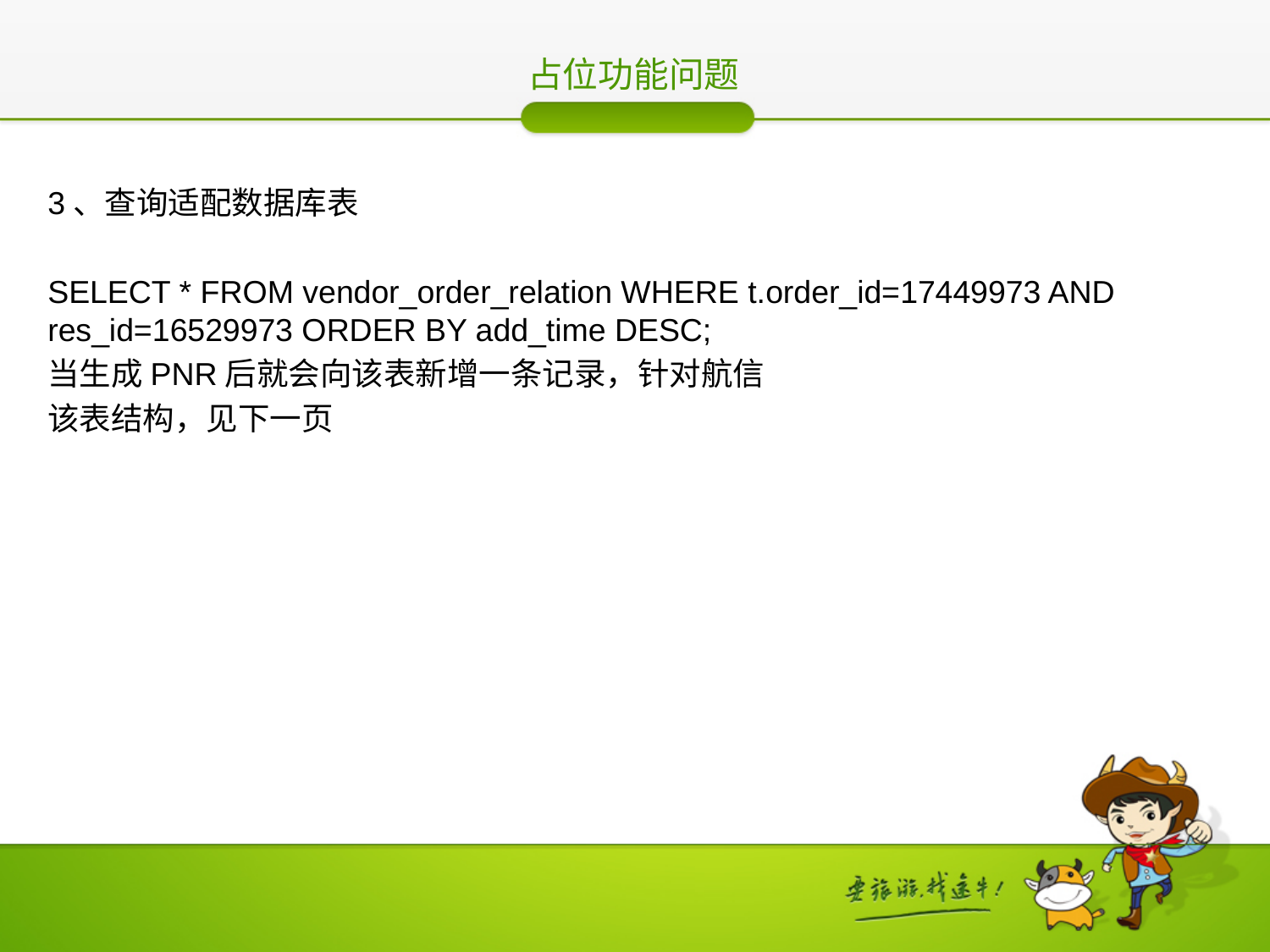

占位功能问题
3、查询适配数据库表

SELECT * FROM vendor_order_relation WHERE t.order_id=17449973 AND res_id=16529973 ORDER BY add_time DESC;
当生成PNR后就会向该表新增一条记录，针对航信
该表结构，见下一页